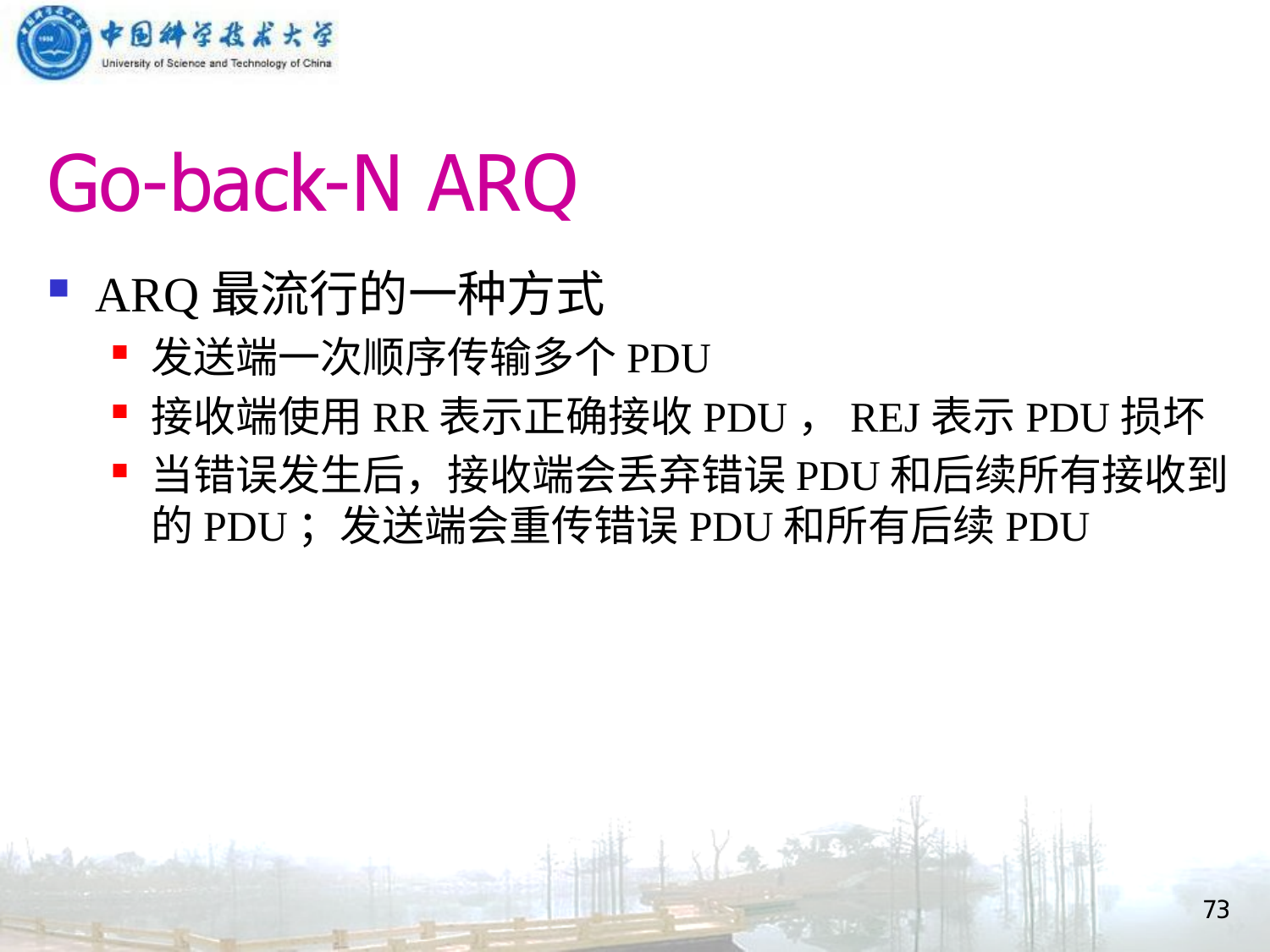

# Go-back-N ARQ
ARQ最流行的一种方式
发送端一次顺序传输多个PDU
接收端使用RR表示正确接收PDU，REJ表示PDU损坏
当错误发生后，接收端会丢弃错误PDU和后续所有接收到的PDU；发送端会重传错误PDU和所有后续PDU

73